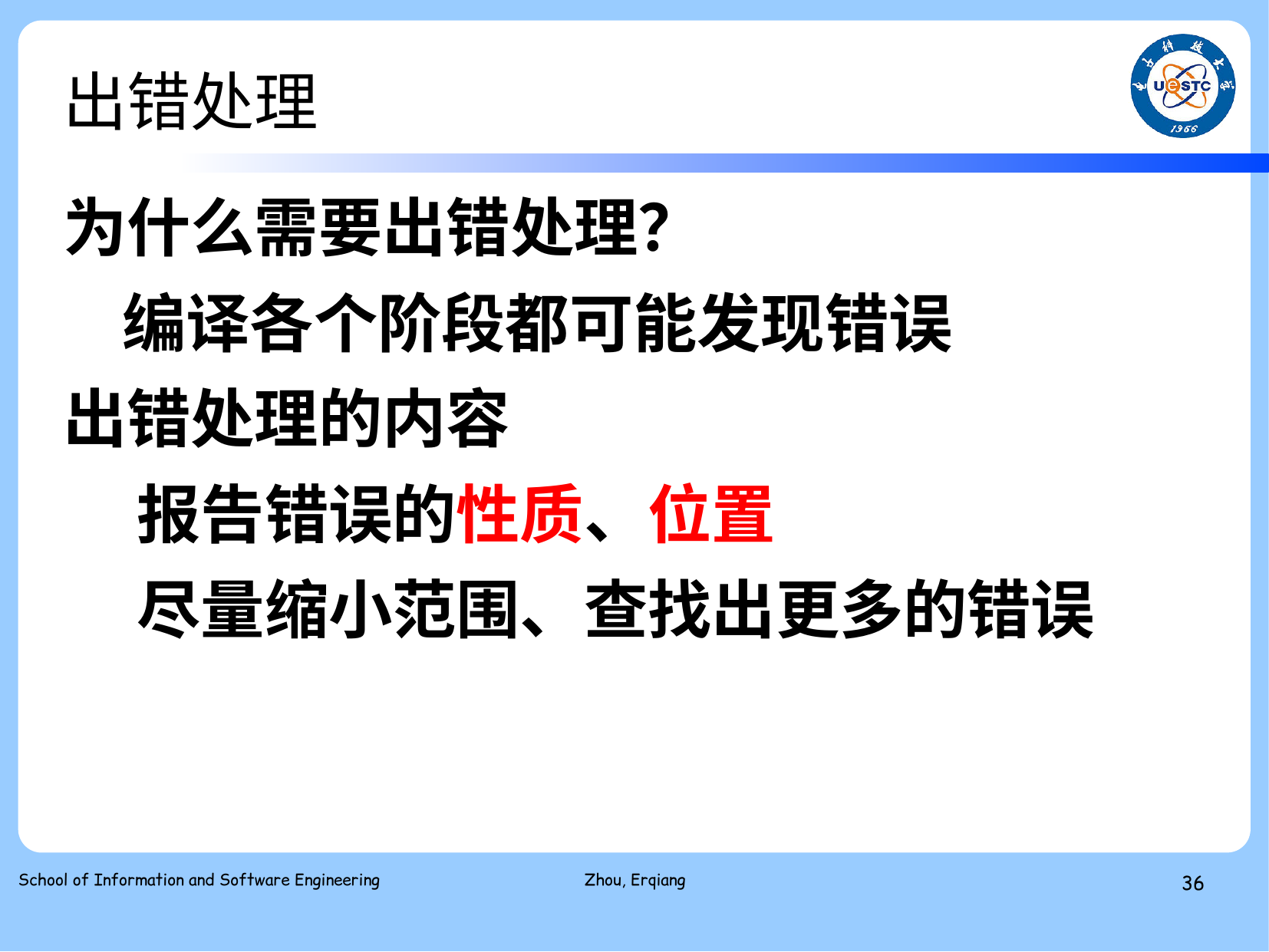

出错处理
为什么需要出错处理？
   编译各个阶段都可能发现错误
出错处理的内容
    报告错误的性质、位置
    尽量缩小范围、查找出更多的错误
School of Information and Software Engineering
Zhou, Erqiang
36